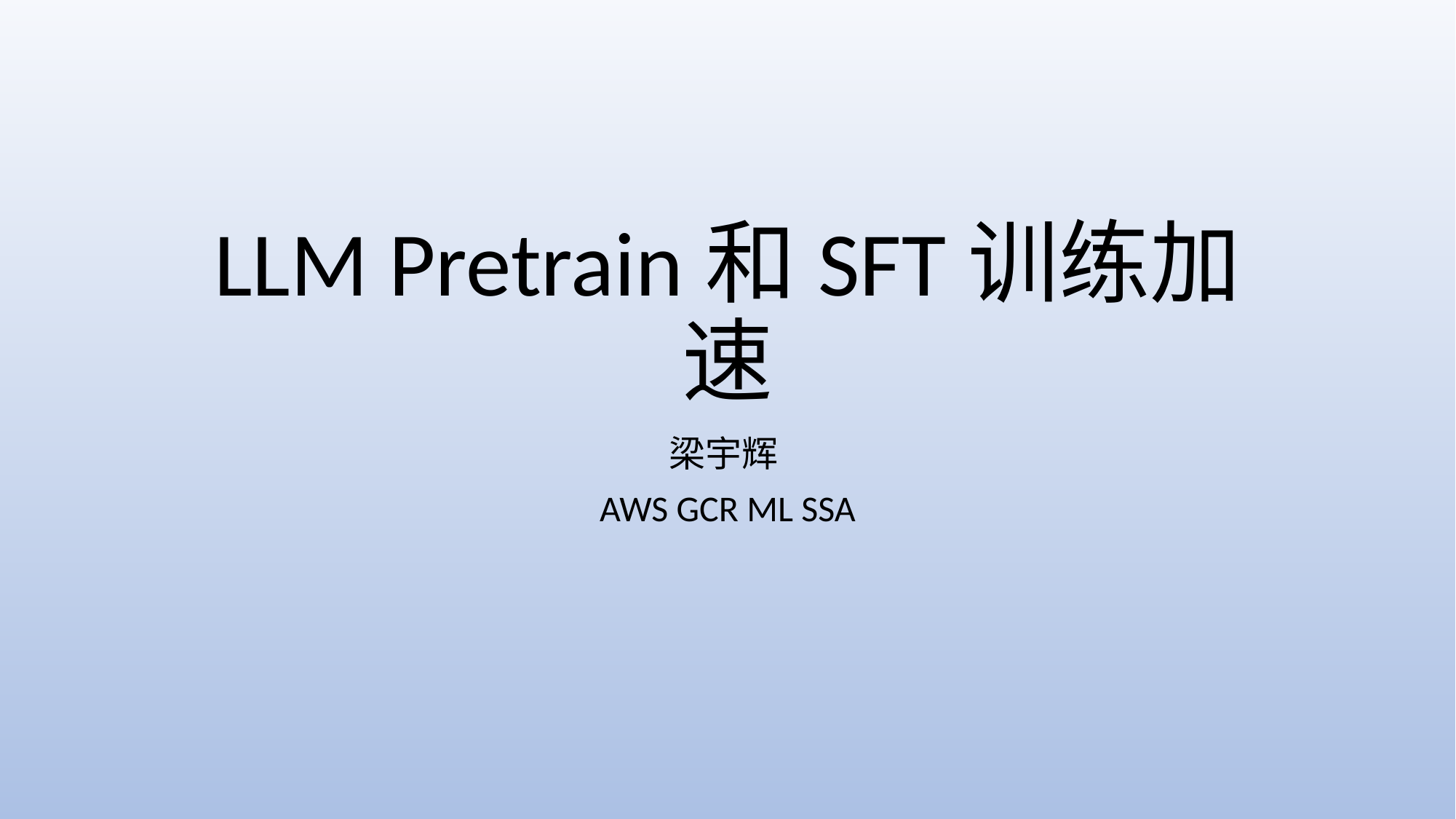

# LLM Pretrain和SFT训练加速
梁宇辉
AWS GCR ML SSA